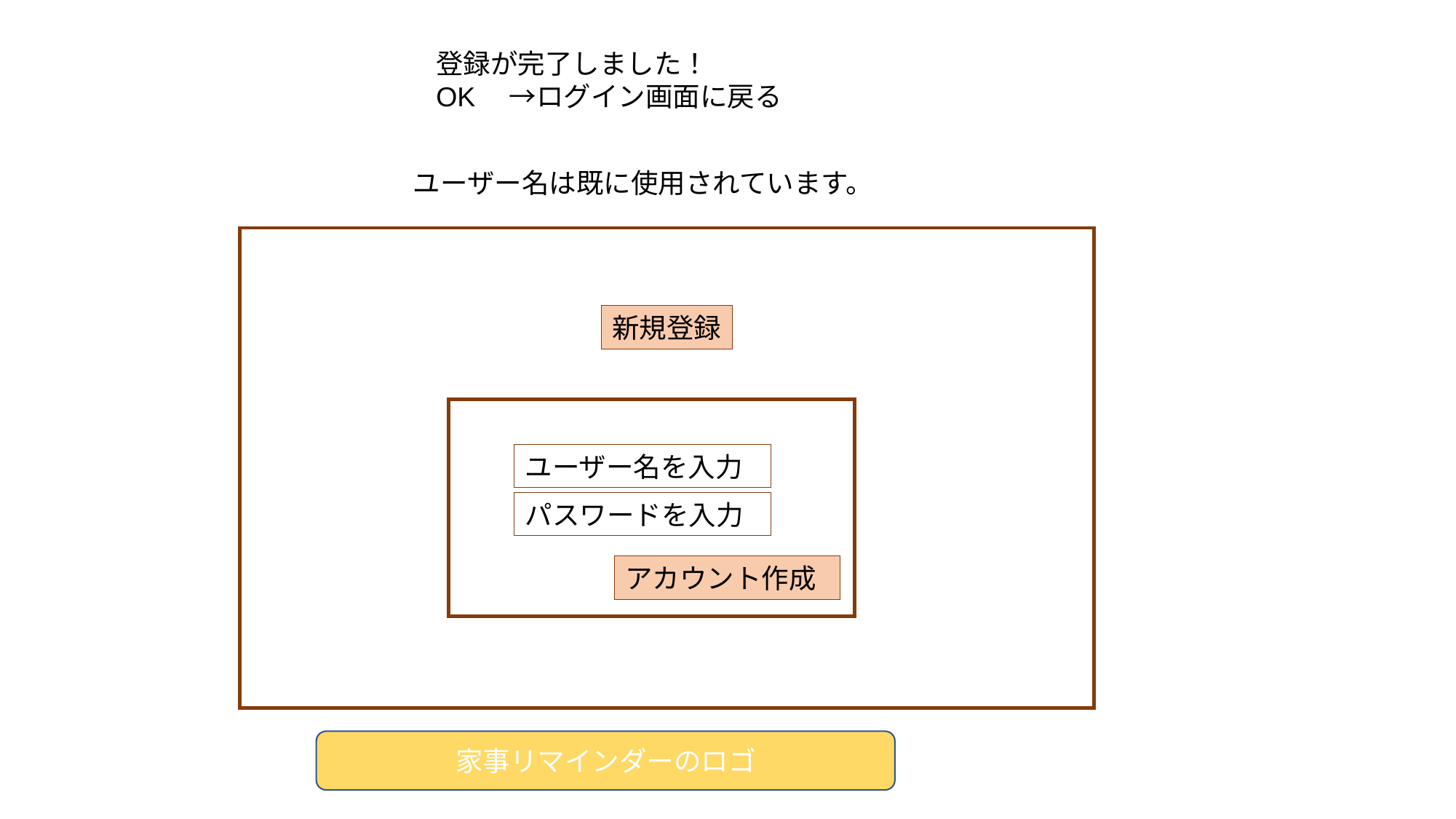

登録が完了しました！
OK　→ログイン画面に戻る
ユーザー名は既に使用されています。

新規登録

ユーザー名を入力
パスワードを入力
アカウント作成
家事リマインダーのロゴ